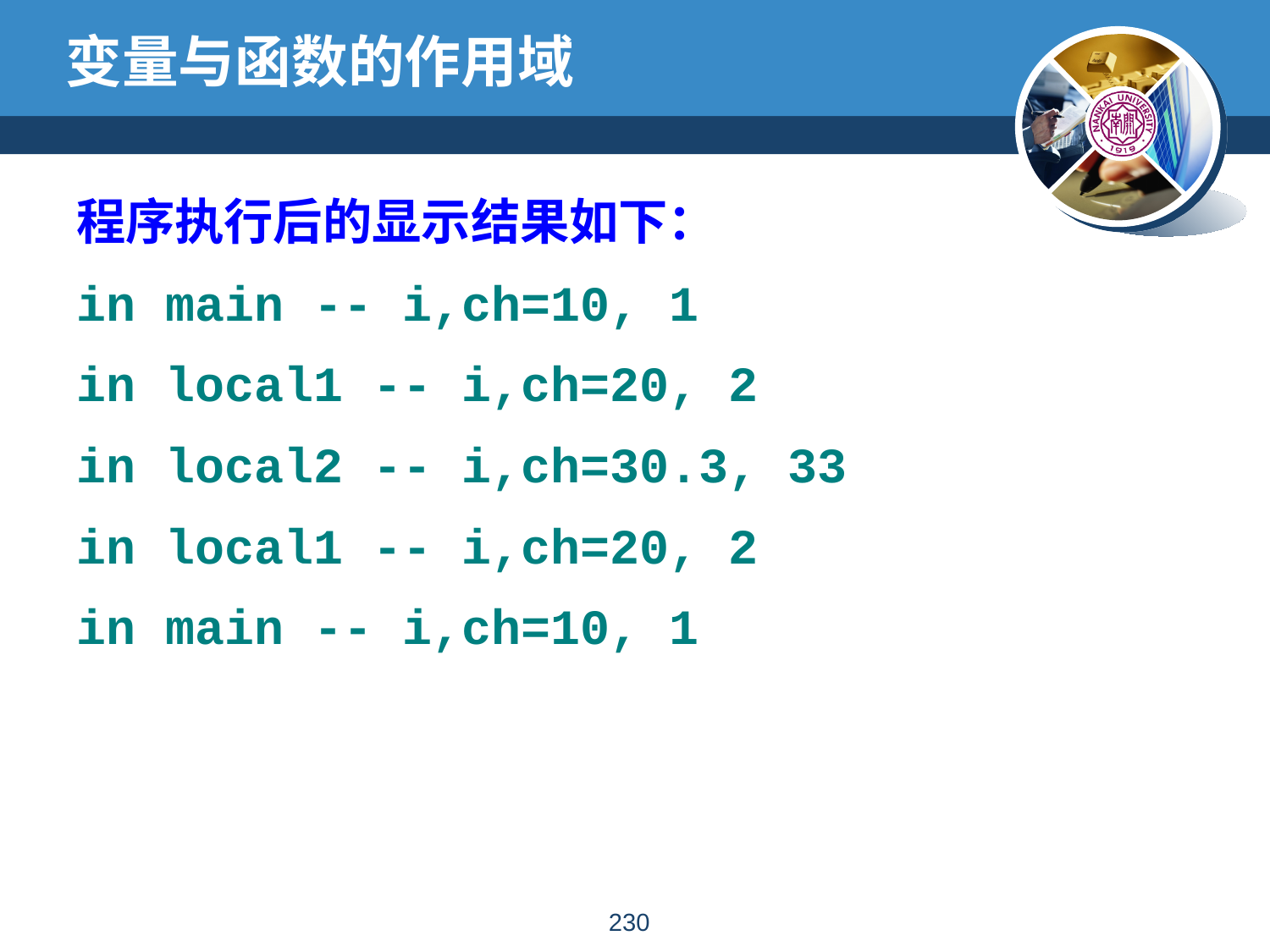

# 变量与函数的作用域
程序执行后的显示结果如下：
in main -- i,ch=10, 1
in local1 -- i,ch=20, 2
in local2 -- i,ch=30.3, 33
in local1 -- i,ch=20, 2
in main -- i,ch=10, 1
230